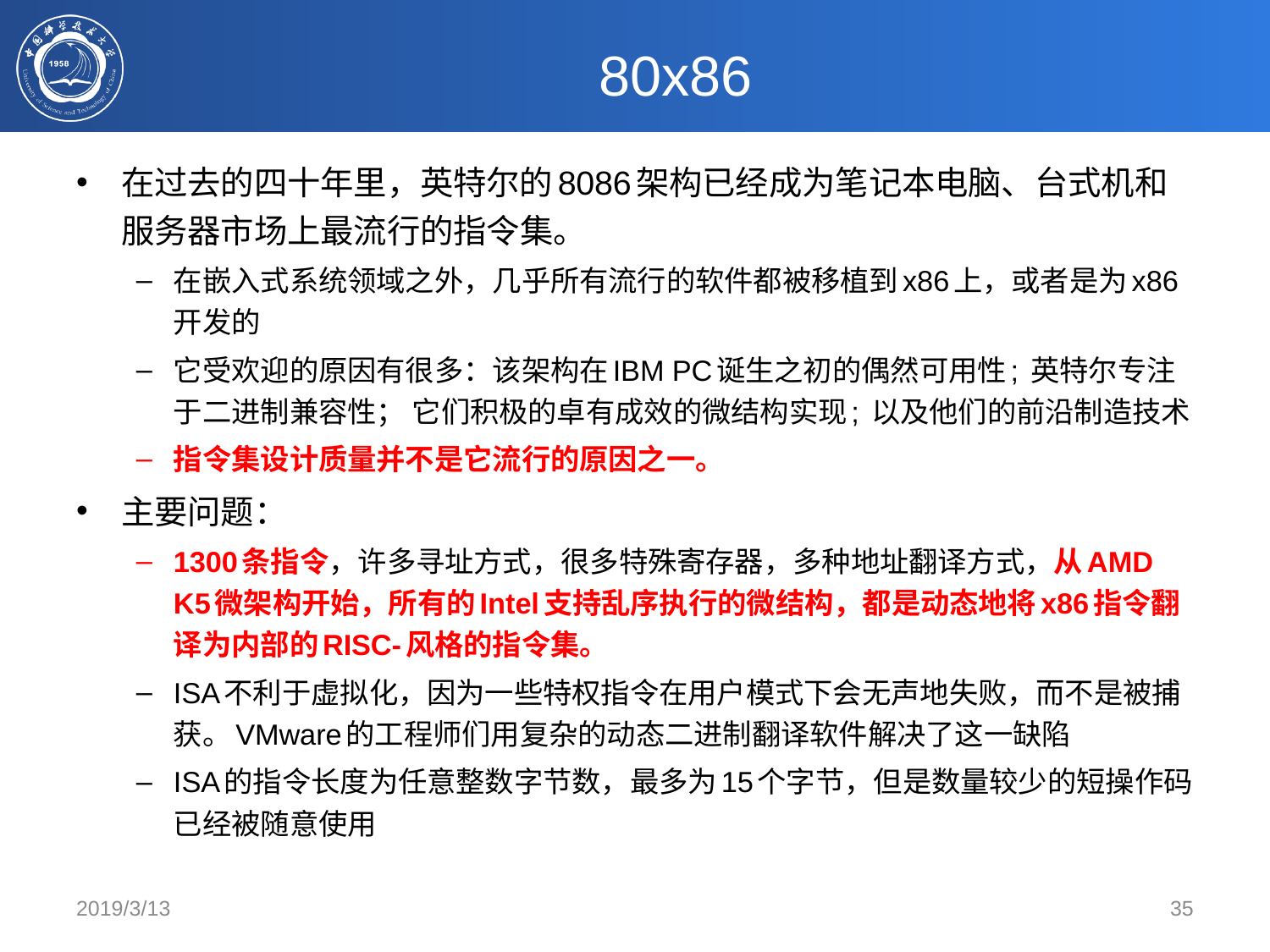

# 80x86
在过去的四十年里，英特尔的8086架构已经成为笔记本电脑、台式机和服务器市场上最流行的指令集。
在嵌入式系统领域之外，几乎所有流行的软件都被移植到x86上，或者是为x86开发的
它受欢迎的原因有很多：该架构在IBM PC诞生之初的偶然可用性; 英特尔专注于二进制兼容性； 它们积极的卓有成效的微结构实现; 以及他们的前沿制造技术
指令集设计质量并不是它流行的原因之一。
主要问题：
1300条指令，许多寻址方式，很多特殊寄存器，多种地址翻译方式，从AMD K5微架构开始，所有的Intel支持乱序执行的微结构，都是动态地将x86指令翻译为内部的RISC-风格的指令集。
ISA不利于虚拟化，因为一些特权指令在用户模式下会无声地失败，而不是被捕获。VMware的工程师们用复杂的动态二进制翻译软件解决了这一缺陷
ISA的指令长度为任意整数字节数，最多为15个字节，但是数量较少的短操作码已经被随意使用

2019/3/13
35